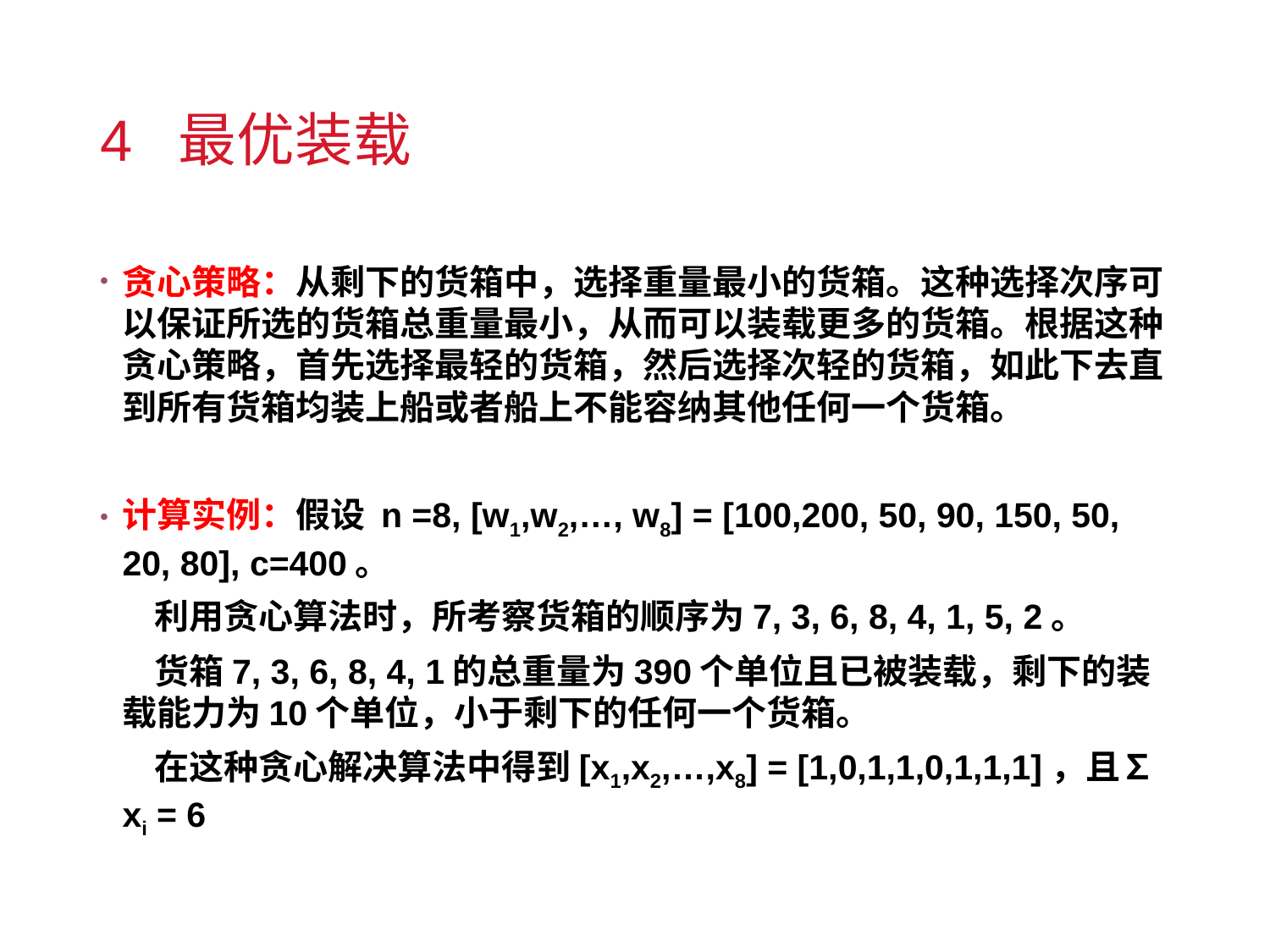

# 4  最优装载
贪心策略：从剩下的货箱中，选择重量最小的货箱。这种选择次序可以保证所选的货箱总重量最小，从而可以装载更多的货箱。根据这种贪心策略，首先选择最轻的货箱，然后选择次轻的货箱，如此下去直到所有货箱均装上船或者船上不能容纳其他任何一个货箱。

计算实例：假设 n =8, [w1,w2,…, w8] = [100,200, 50, 90, 150, 50, 20, 80], c=400。
      利用贪心算法时，所考察货箱的顺序为7, 3, 6, 8, 4, 1, 5, 2。
      货箱7, 3, 6, 8, 4, 1的总重量为390个单位且已被装载，剩下的装载能力为10个单位，小于剩下的任何一个货箱。
      在这种贪心解决算法中得到[x1,x2,…,x8] = [1,0,1,1,0,1,1,1]，且∑xi = 6